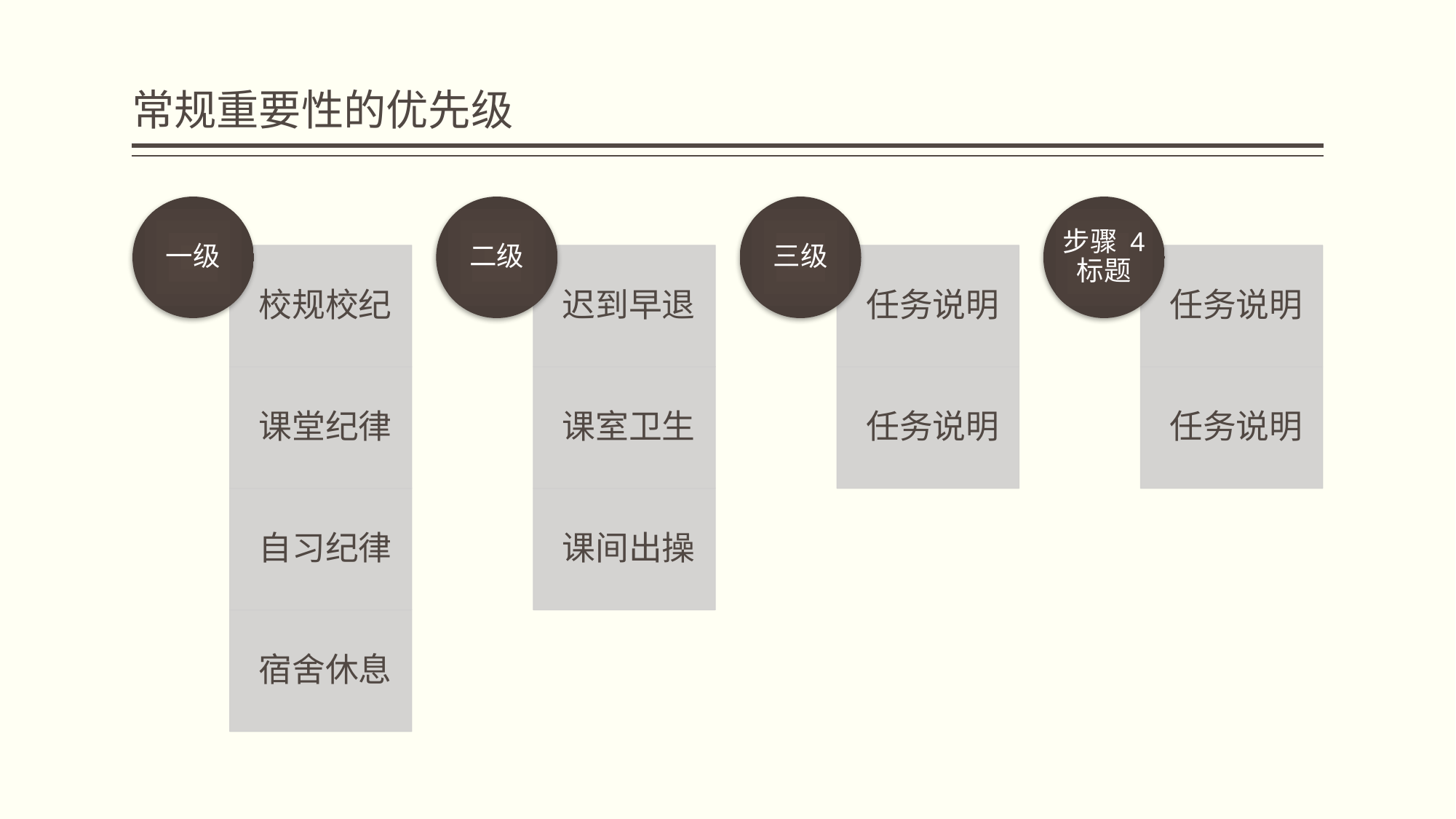

# 常规重要性的优先级
校规校纪
课堂纪律
自习纪律
宿舍休息
一级
迟到早退
课室卫生
课间出操
二级
任务说明
任务说明
三级
任务说明
任务说明
步骤 4 标题